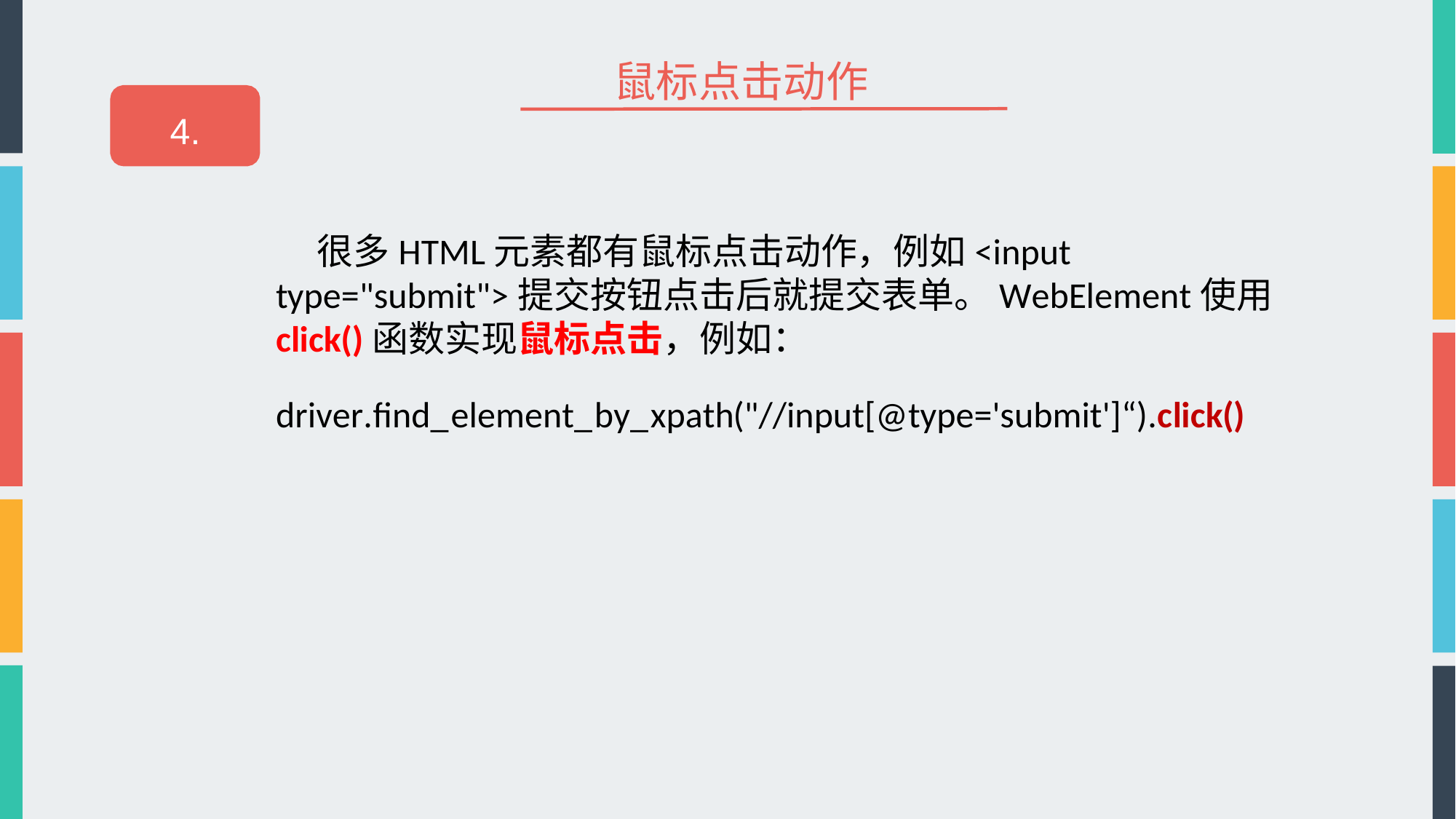

# 鼠标点击动作

4.

    很多HTML元素都有鼠标点击动作，例如<input type="submit">提交按钮点击后就提交表单。WebElement使用click()函数实现鼠标点击，例如：

driver.find_element_by_xpath("//input[@type='submit']“).click()